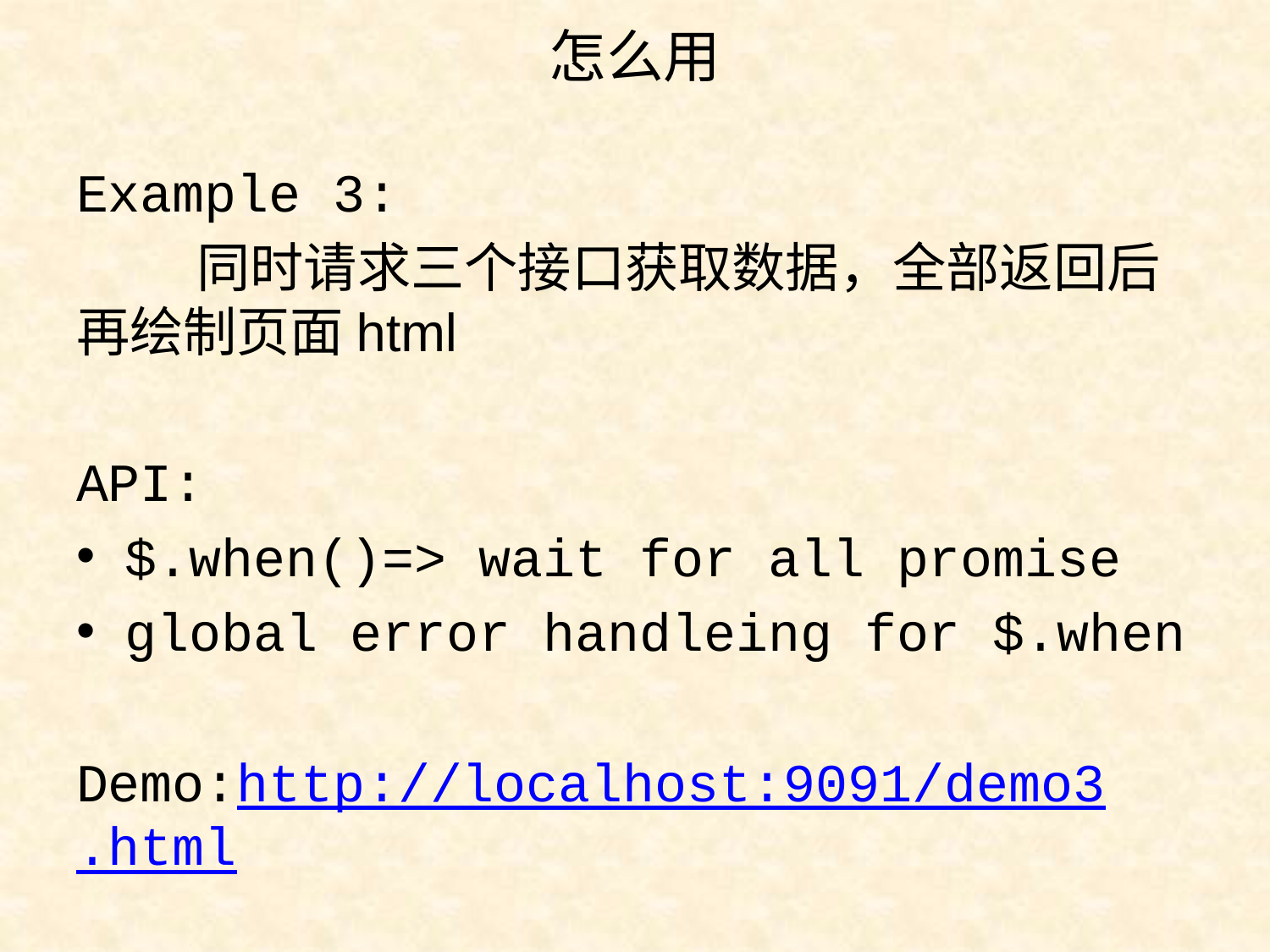

# 怎么用
Example 3:
    	同时请求三个接口获取数据，全部返回后再绘制页面html

API:
$.when()=> wait for all promise
global error handleing for $.when

Demo:http://localhost:9091/demo3.html